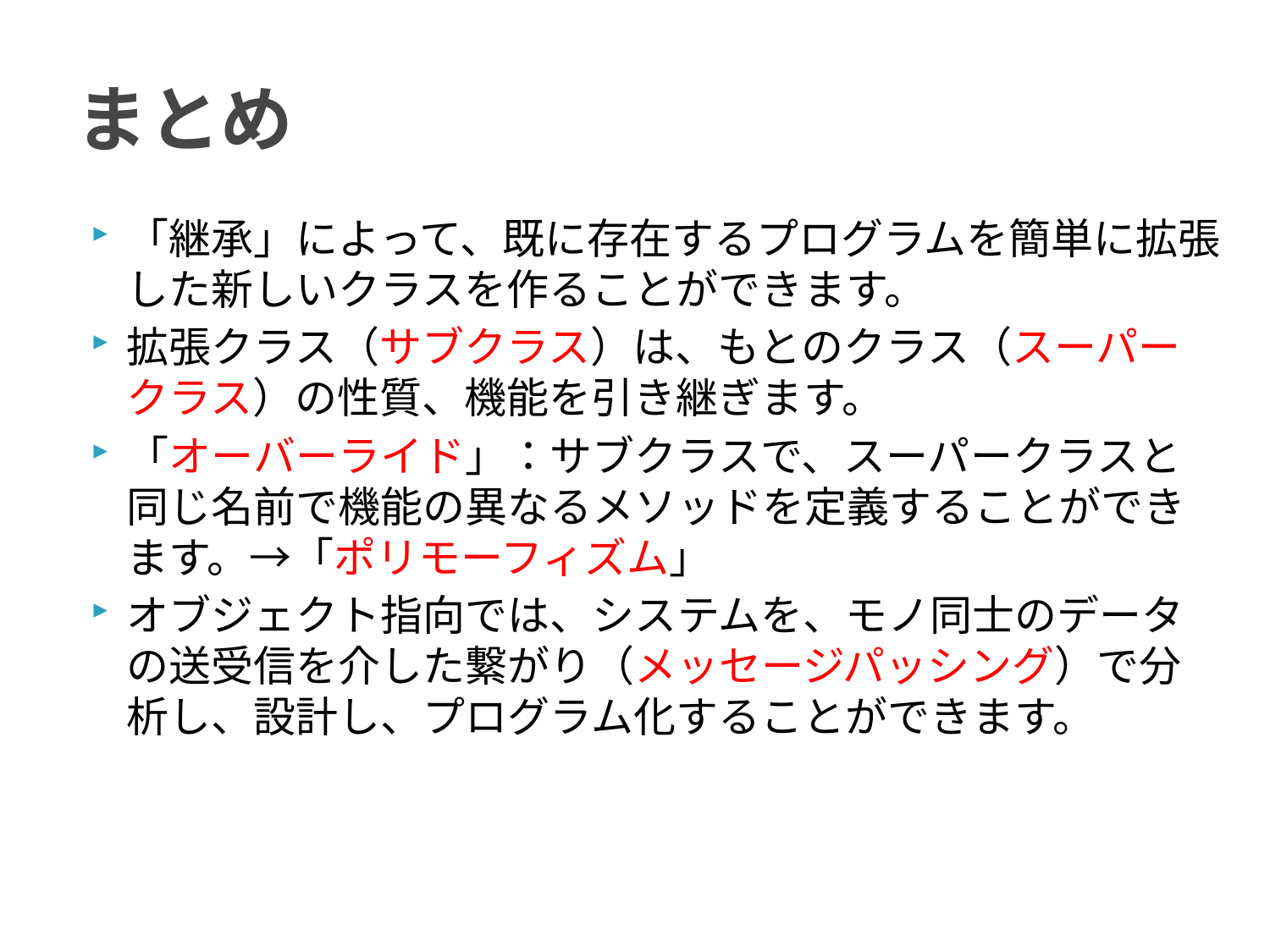

# まとめ
「継承」によって、既に存在するプログラムを簡単に拡張した新しいクラスを作ることができます。
拡張クラス（サブクラス）は、もとのクラス（スーパークラス）の性質、機能を引き継ぎます。
「オーバーライド」：サブクラスで、スーパークラスと同じ名前で機能の異なるメソッドを定義することができます。→「ポリモーフィズム」
オブジェクト指向では、システムを、モノ同士のデータの送受信を介した繋がり（メッセージパッシング）で分析し、設計し、プログラム化することができます。